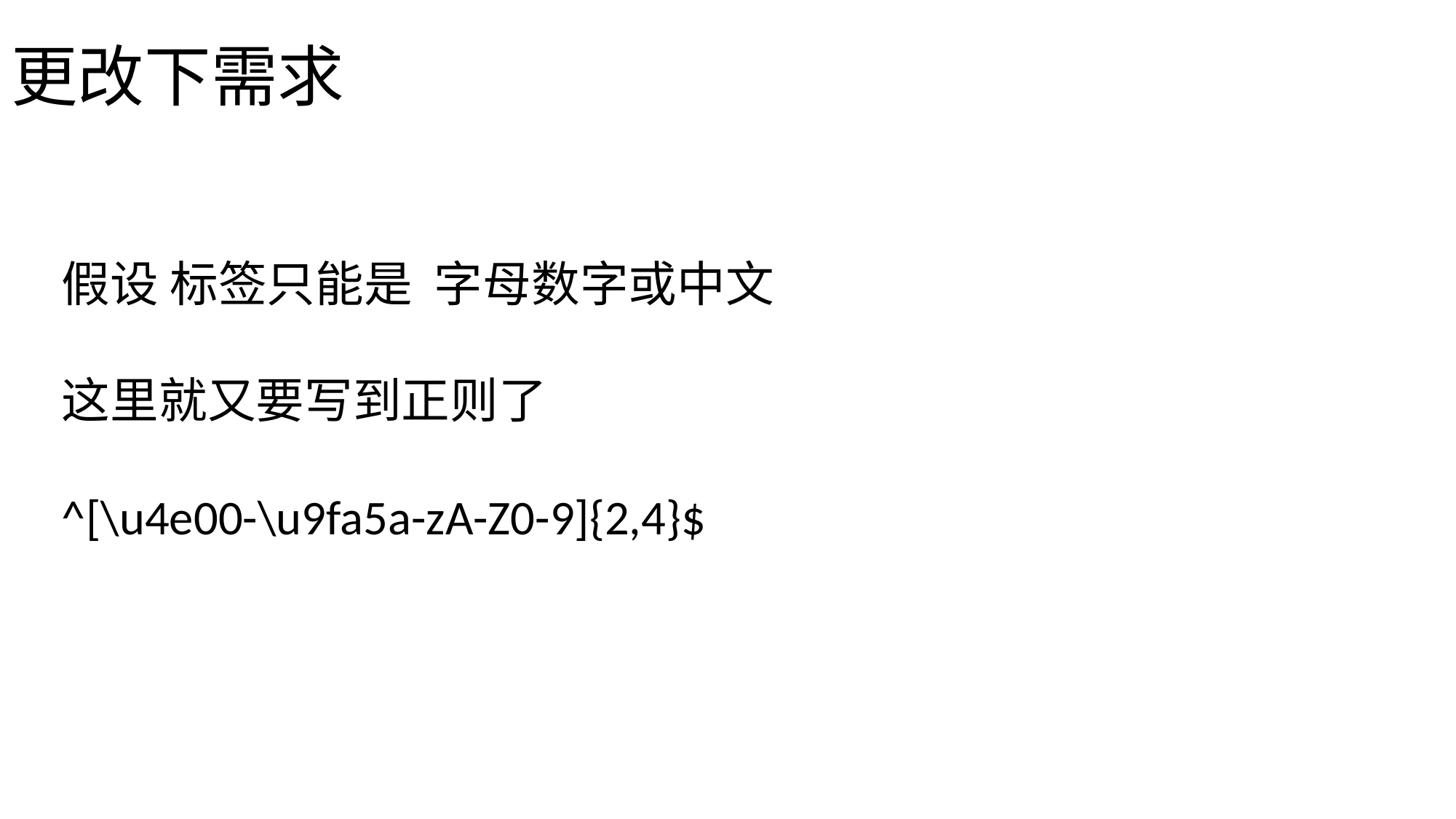

# 更改下需求

假设 标签只能是  字母数字或中文

这里就又要写到正则了

^[\u4e00-\u9fa5a-zA-Z0-9]{2,4}$